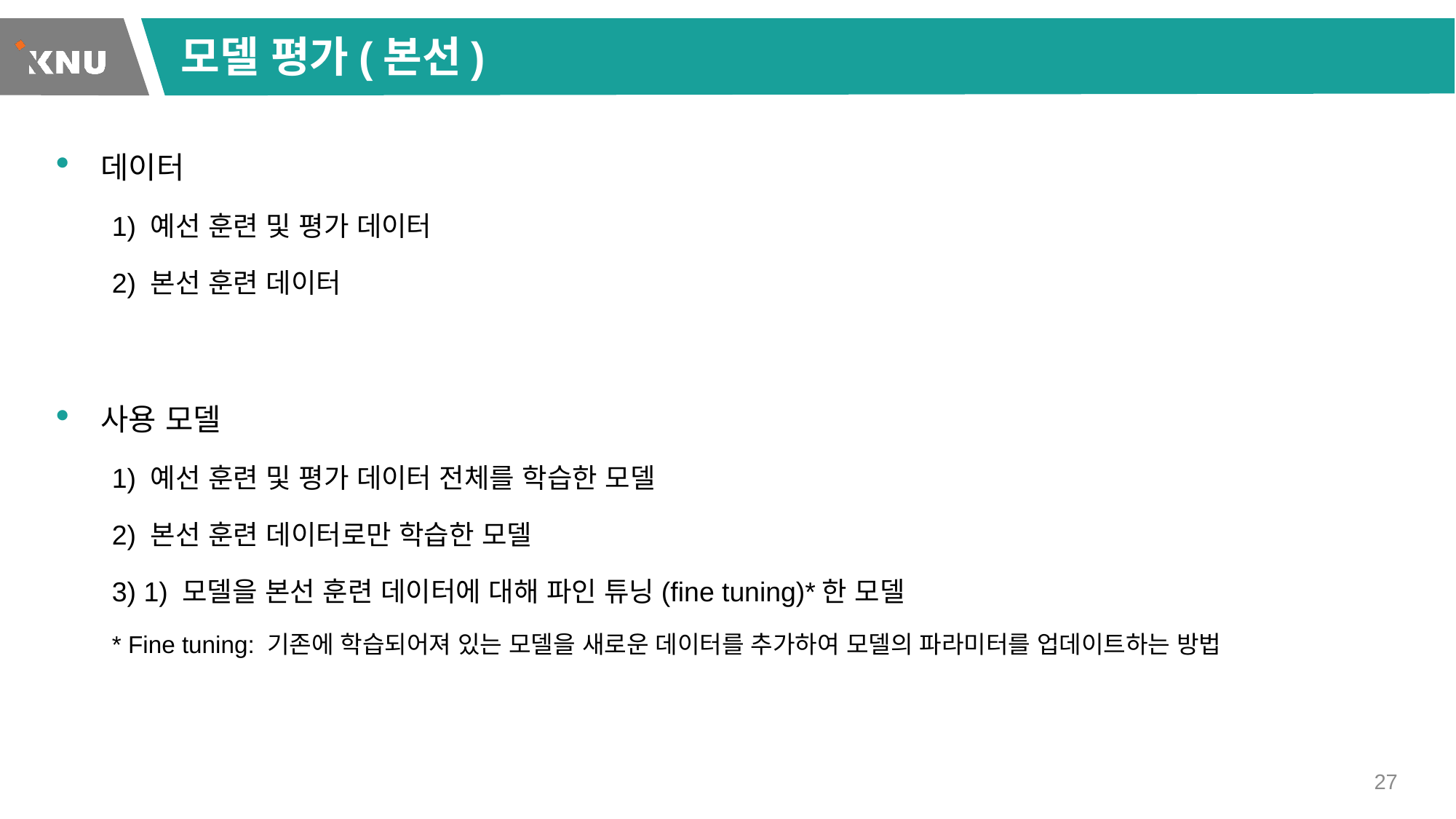

# 모델 평가(본선)
데이터
1) 예선 훈련 및 평가 데이터
2) 본선 훈련 데이터

사용 모델
1) 예선 훈련 및 평가 데이터 전체를 학습한 모델
2) 본선 훈련 데이터로만 학습한 모델
3) 1) 모델을 본선 훈련 데이터에 대해 파인 튜닝(fine tuning)*한 모델
* Fine tuning: 기존에 학습되어져 있는 모델을 새로운 데이터를 추가하여 모델의 파라미터를 업데이트하는 방법

27